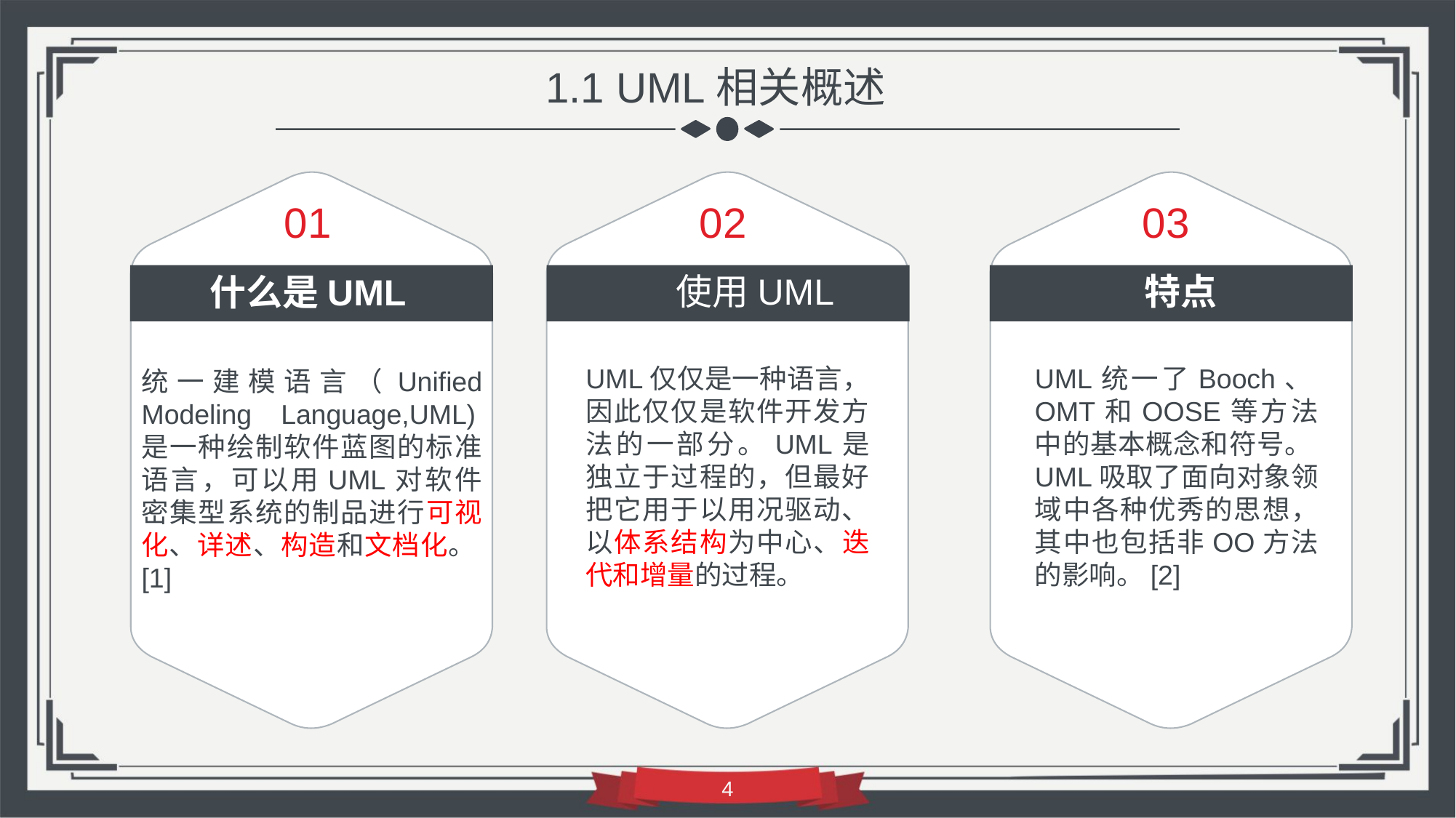

1.1 UML相关概述

01
02
03
使用UML
特点
什么是UML

UML仅仅是一种语言，因此仅仅是软件开发方法的一部分。UML是独立于过程的，但最好把它用于以用况驱动、以体系结构为中心、迭代和增量的过程。
UML统一了Booch、OMT和OOSE等方法中的基本概念和符号。UML吸取了面向对象领域中各种优秀的思想，其中也包括非OO方法的影响。[2]
统一建模语言（Unified Modeling Language,UML)是一种绘制软件蓝图的标准语言，可以用UML对软件密集型系统的制品进行可视化、详述、构造和文档化。[1]